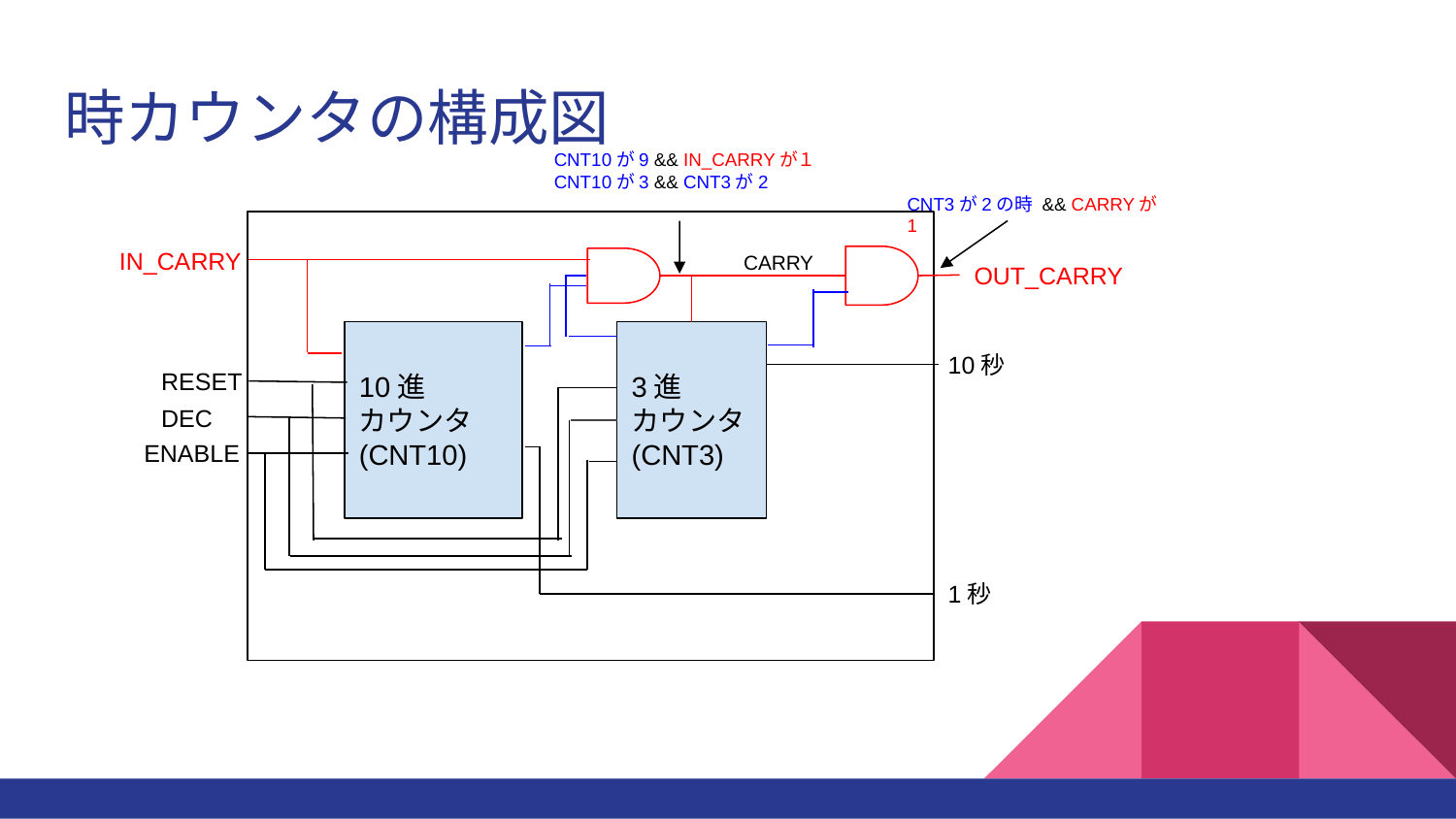

# 時カウンタの構成図
CNT10が9 && IN_CARRYが１
CNT10が3 && CNT3が2
CNT3が2の時 && CARRYが1

IN_CARRY
CARRY
OUT_CARRY

10進
カウンタ(CNT10)
3進
カウンタ
(CNT3)
10秒
RESET
DEC
ENABLE
1秒